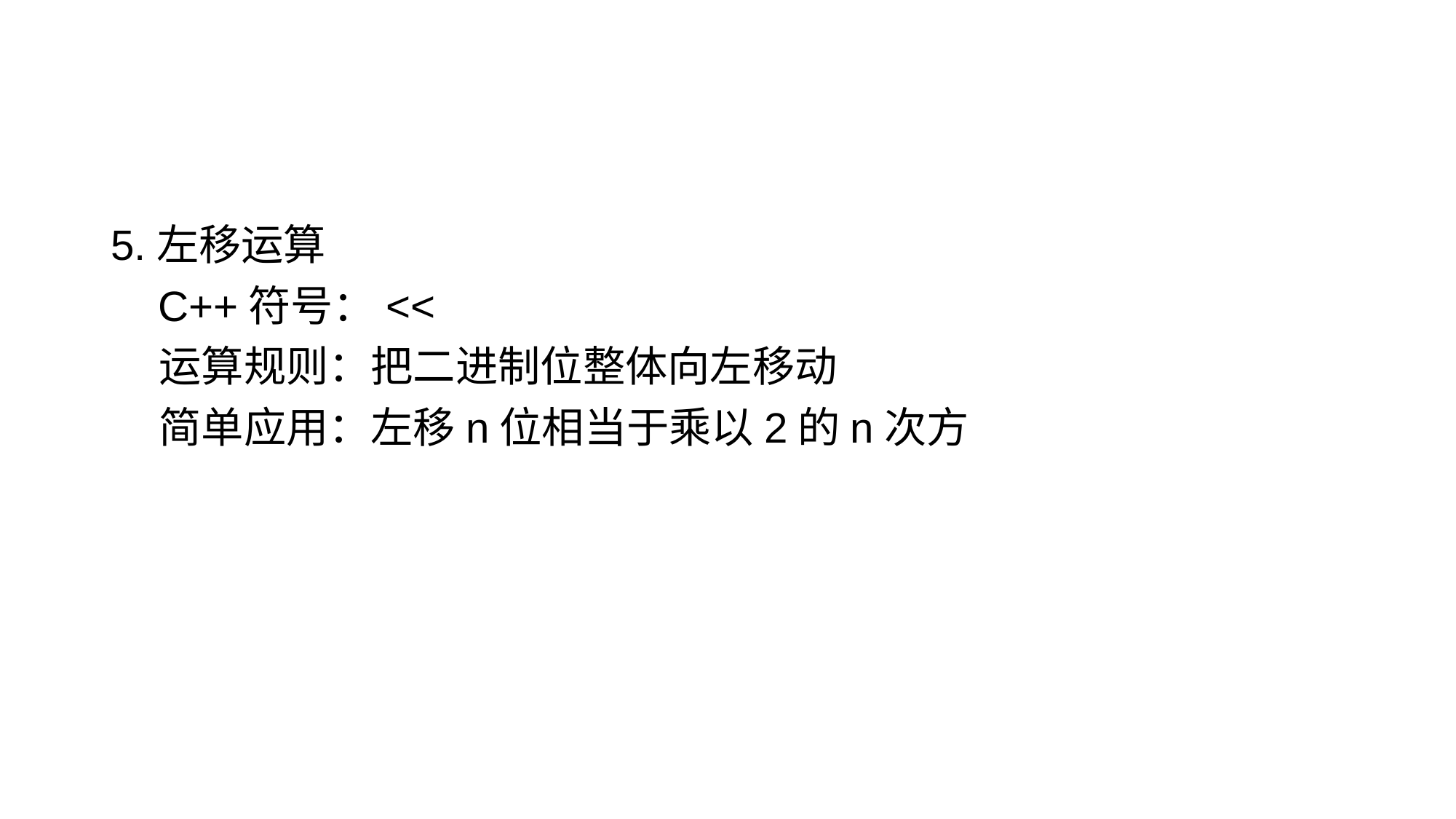

#
5.左移运算
    C++符号：<<
    运算规则：把二进制位整体向左移动
    简单应用：左移n位相当于乘以2的n次方